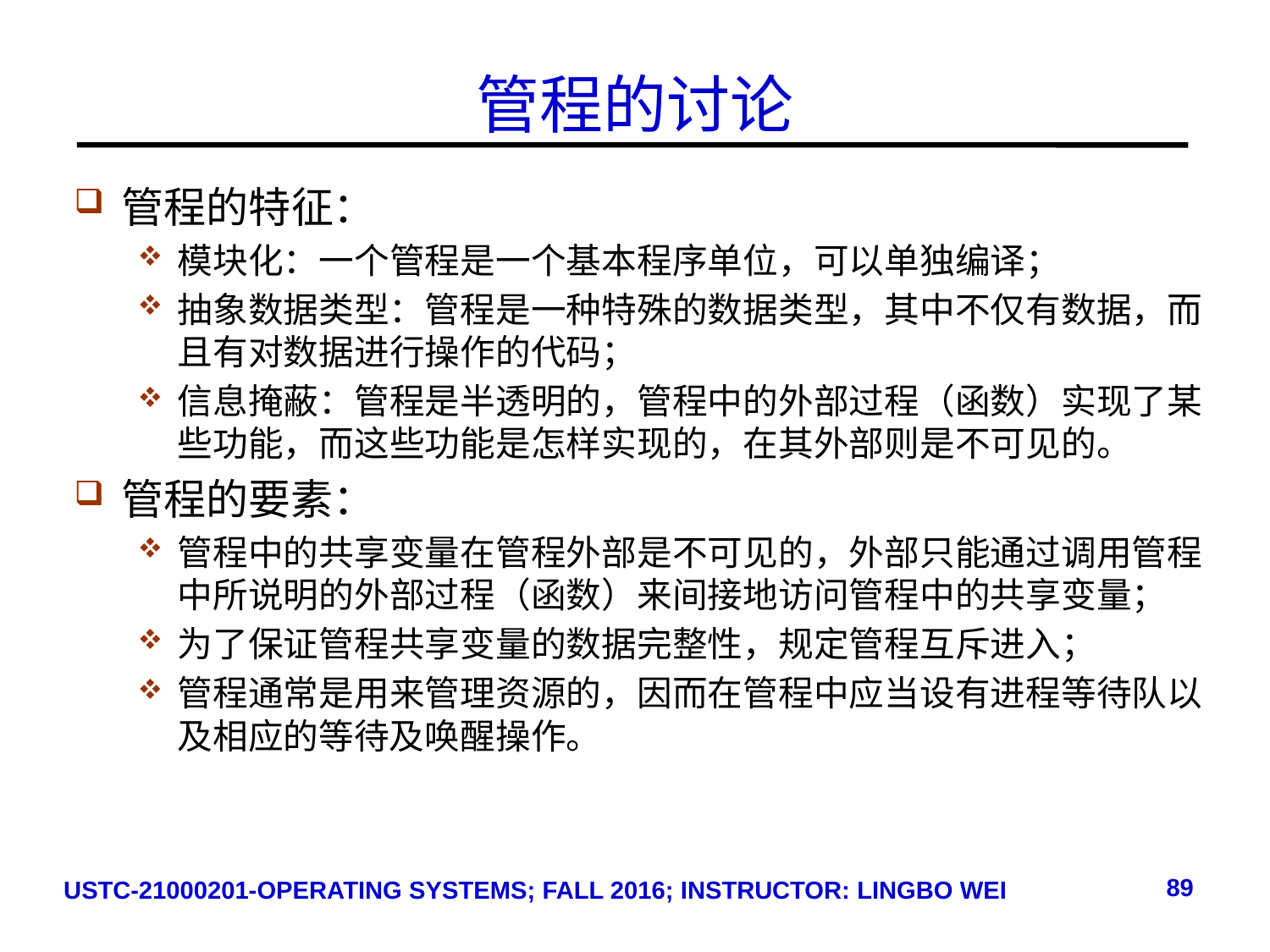

# 管程的讨论
管程的特征：
模块化：一个管程是一个基本程序单位，可以单独编译；
抽象数据类型：管程是一种特殊的数据类型，其中不仅有数据，而且有对数据进行操作的代码；
信息掩蔽：管程是半透明的，管程中的外部过程（函数）实现了某些功能，而这些功能是怎样实现的，在其外部则是不可见的。
管程的要素：
管程中的共享变量在管程外部是不可见的，外部只能通过调用管程中所说明的外部过程（函数）来间接地访问管程中的共享变量；
为了保证管程共享变量的数据完整性，规定管程互斥进入；
管程通常是用来管理资源的，因而在管程中应当设有进程等待队以及相应的等待及唤醒操作。

89
USTC-21000201-OPERATING SYSTEMS; FALL 2016; INSTRUCTOR: LINGBO WEI